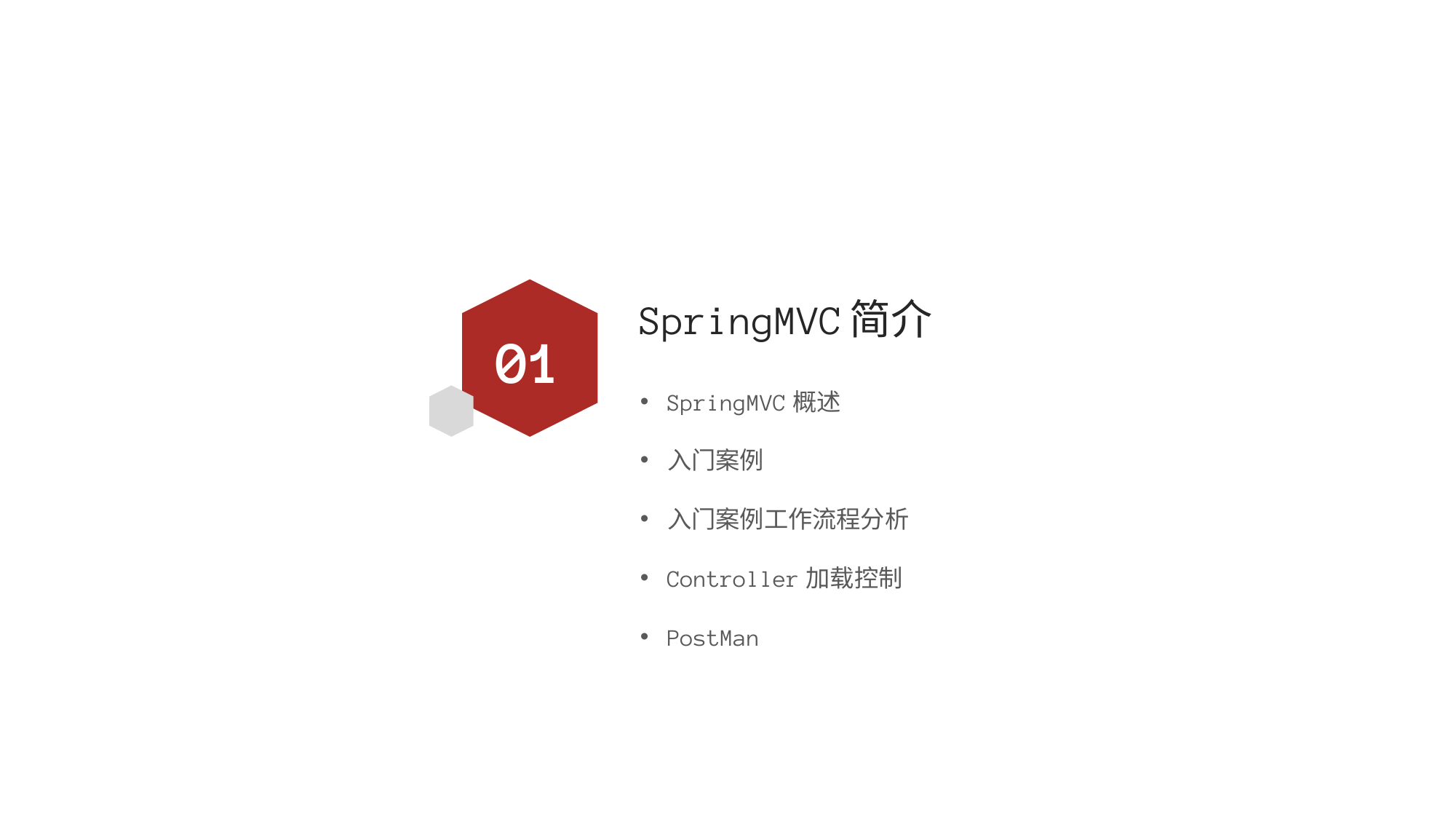

# SpringMVC简介
01
SpringMVC概述
入门案例
入门案例工作流程分析
Controller加载控制
PostMan